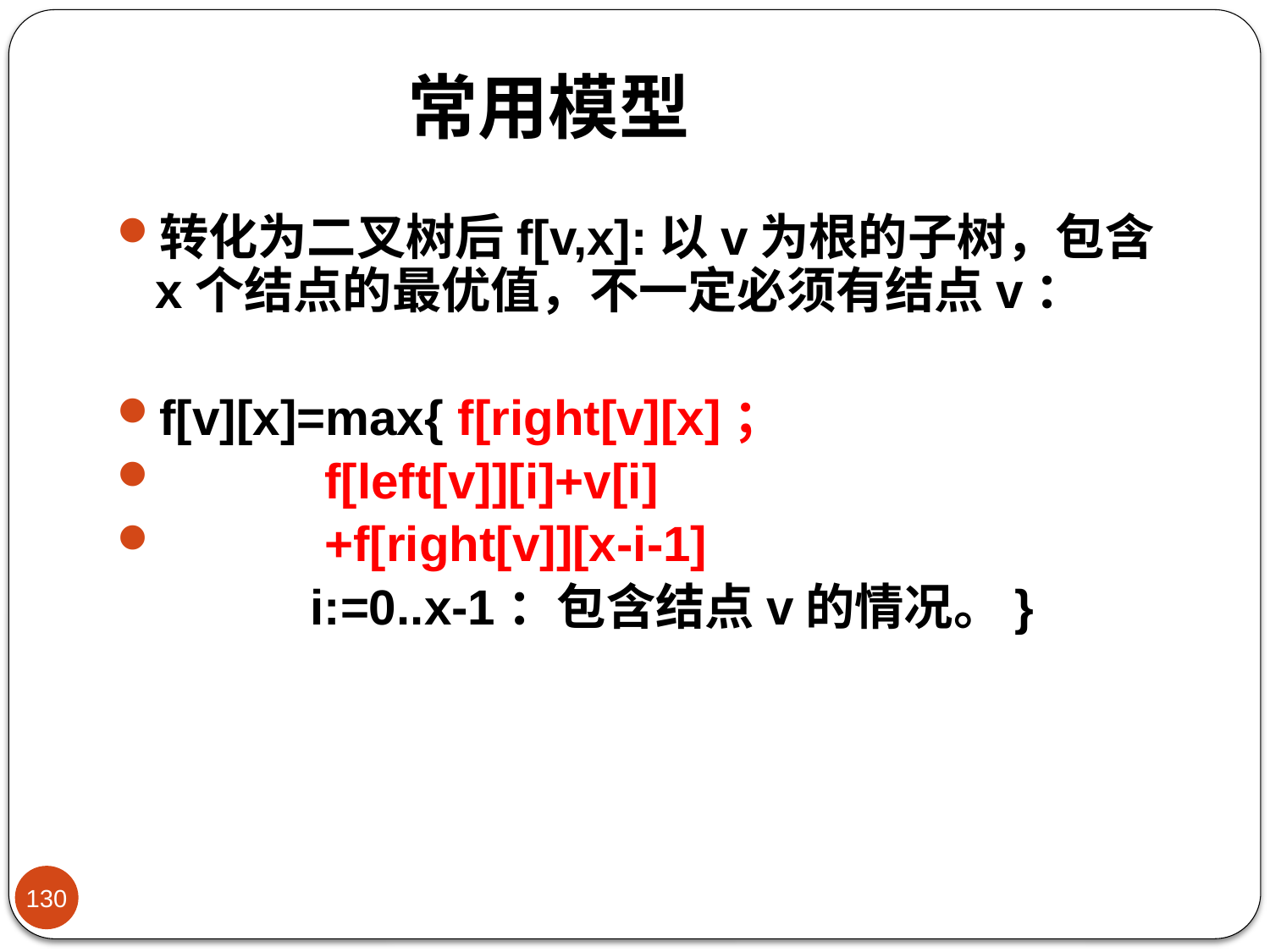

常用模型
转化为二叉树后f[v,x]:以v为根的子树，包含x个结点的最优值，不一定必须有结点v：

f[v][x]=max{ f[right[v][x]；
            f[left[v]][i]+v[i]
            +f[right[v]][x-i-1]
              i:=0..x-1：包含结点v的情况。}

130